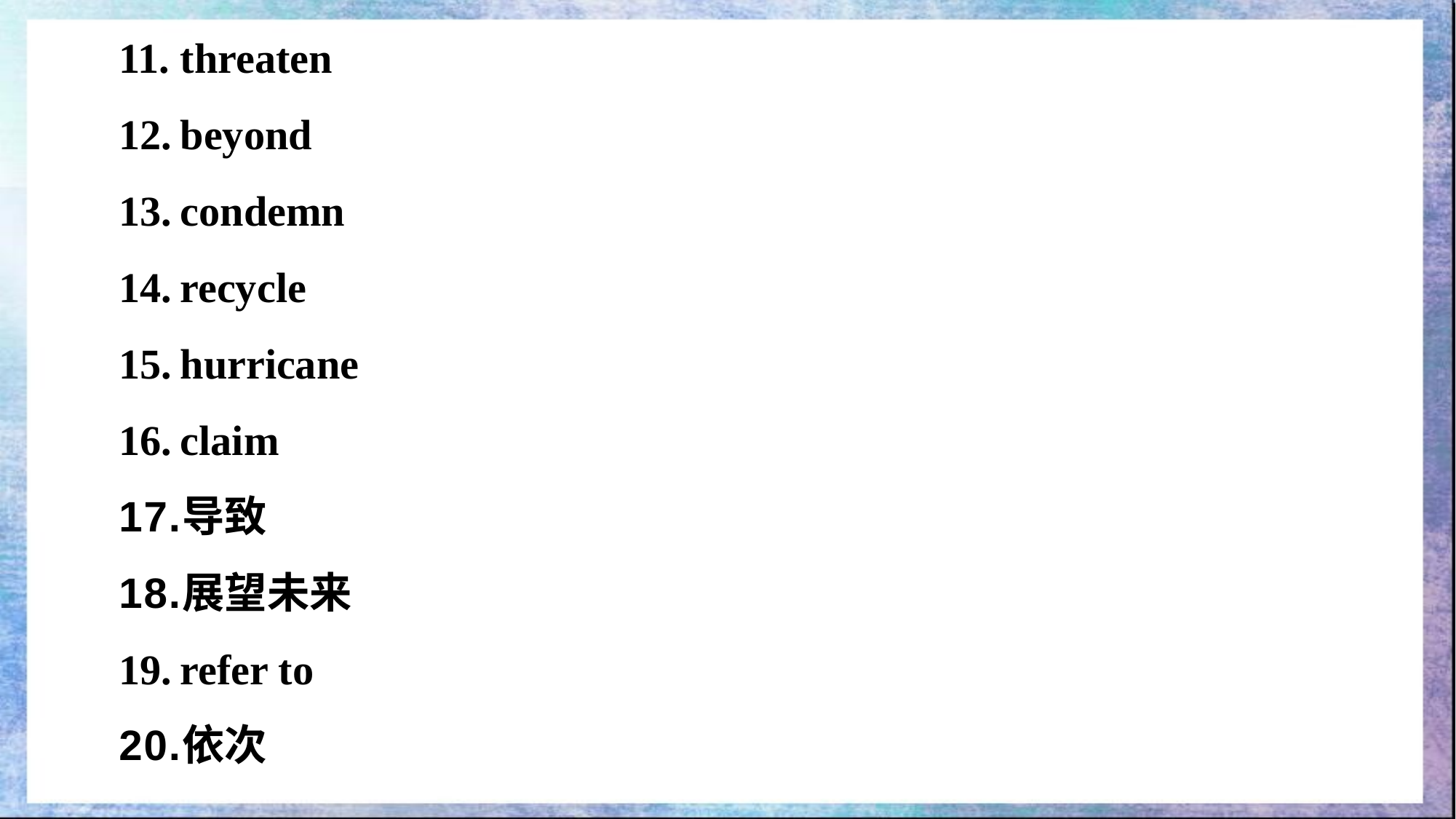

threaten
beyond
condemn
recycle
hurricane
claim
导致
展望未来
refer to
依次